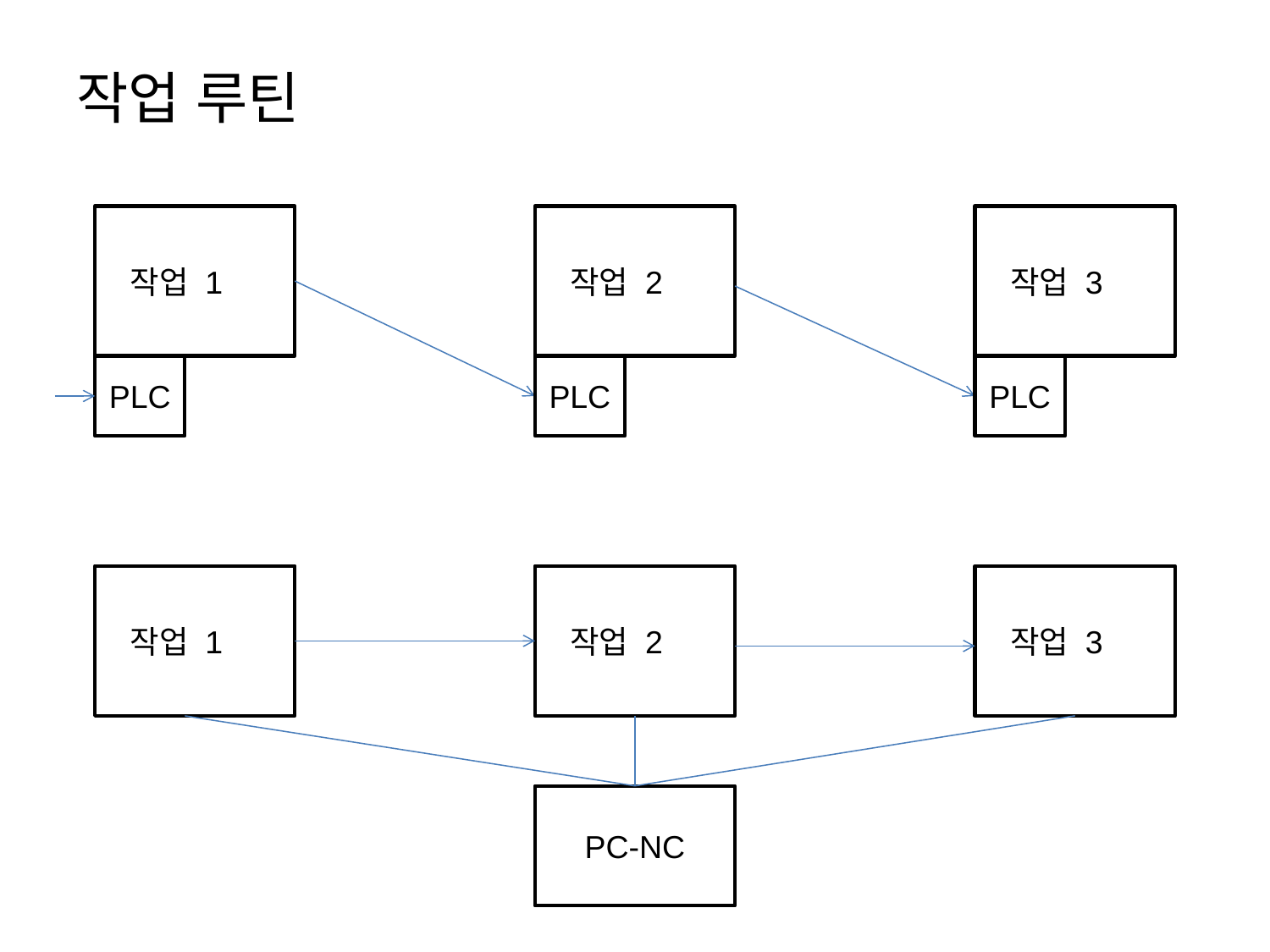

작업 루틴
작업 1업
작업 2업
작업 3업
PLC
PLC
PLC
작업 1업
작업 2업
작업 3업
PC-NC